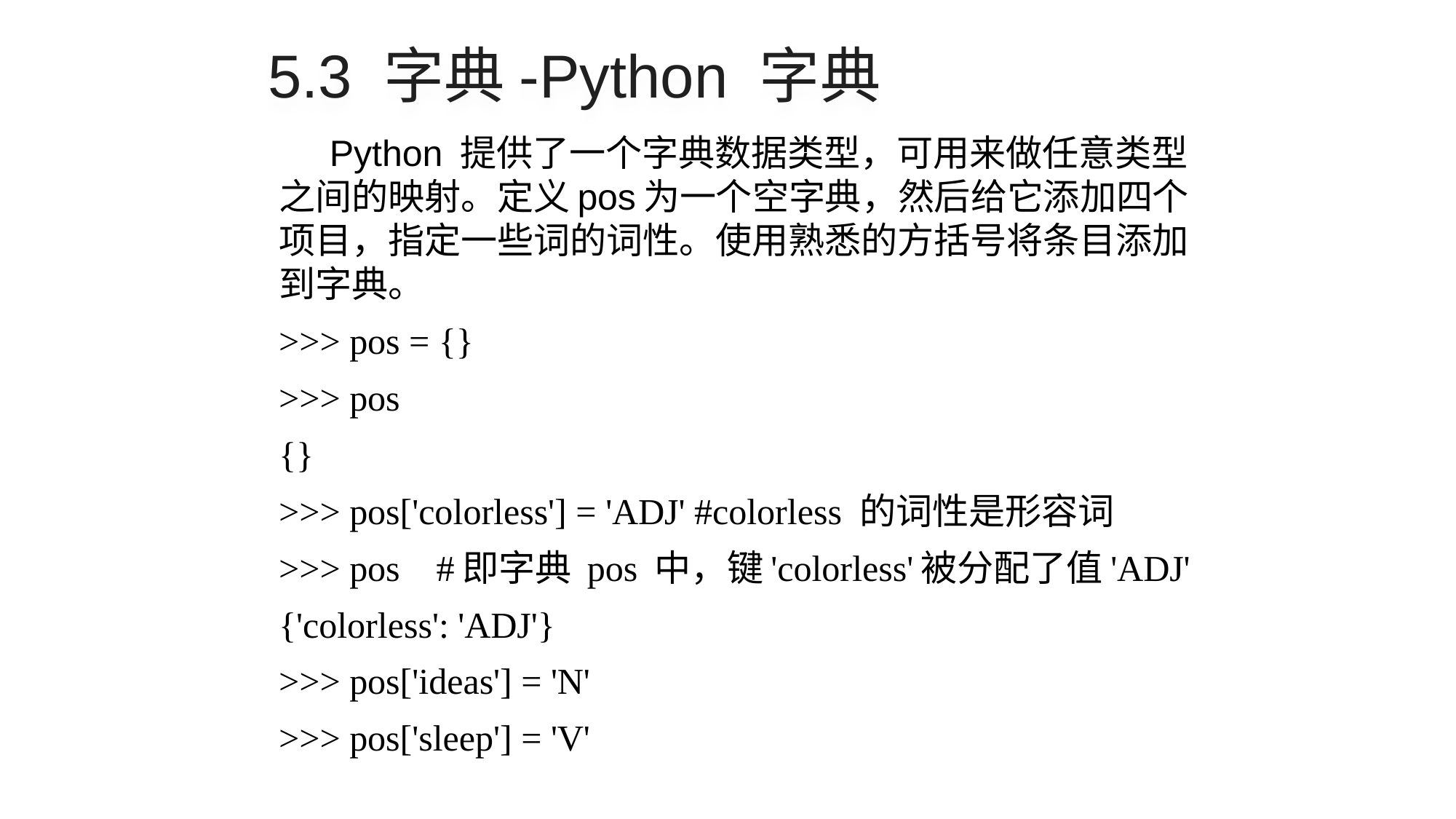

# 5.3 字典-Python 字典
Python 提供了一个字典数据类型，可用来做任意类型之间的映射。定义pos为一个空字典，然后给它添加四个项目，指定一些词的词性。使用熟悉的方括号将条目添加到字典。
>>> pos = {}
>>> pos
{}
>>> pos['colorless'] = 'ADJ' #colorless 的词性是形容词
>>> pos    #即字典 pos 中，键'colorless'被分配了值'ADJ'
{'colorless': 'ADJ'}
>>> pos['ideas'] = 'N'
>>> pos['sleep'] = 'V'